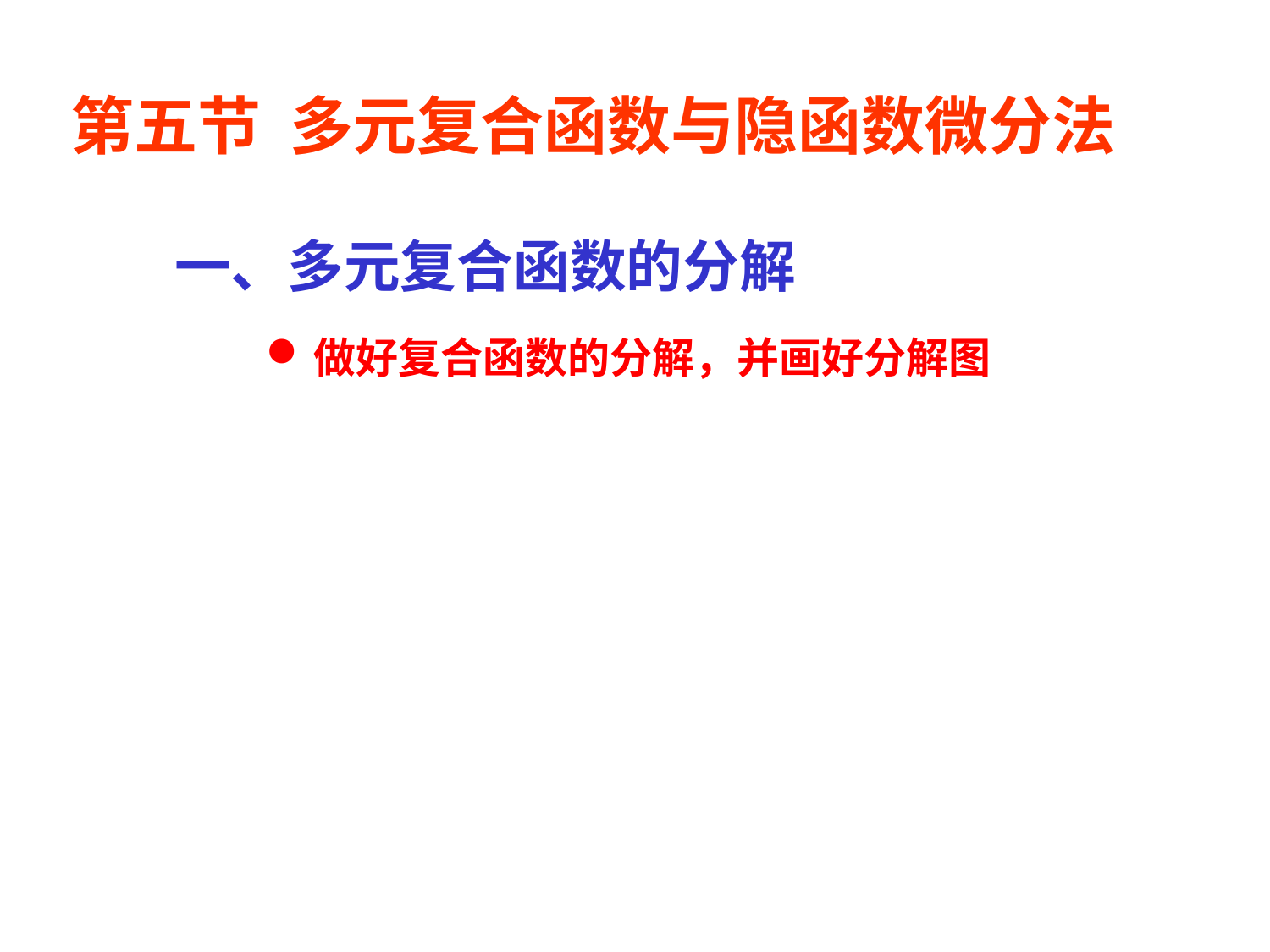

第五节  多元复合函数与隐函数微分法
一、多元复合函数的分解
做好复合函数的分解，并画好分解图